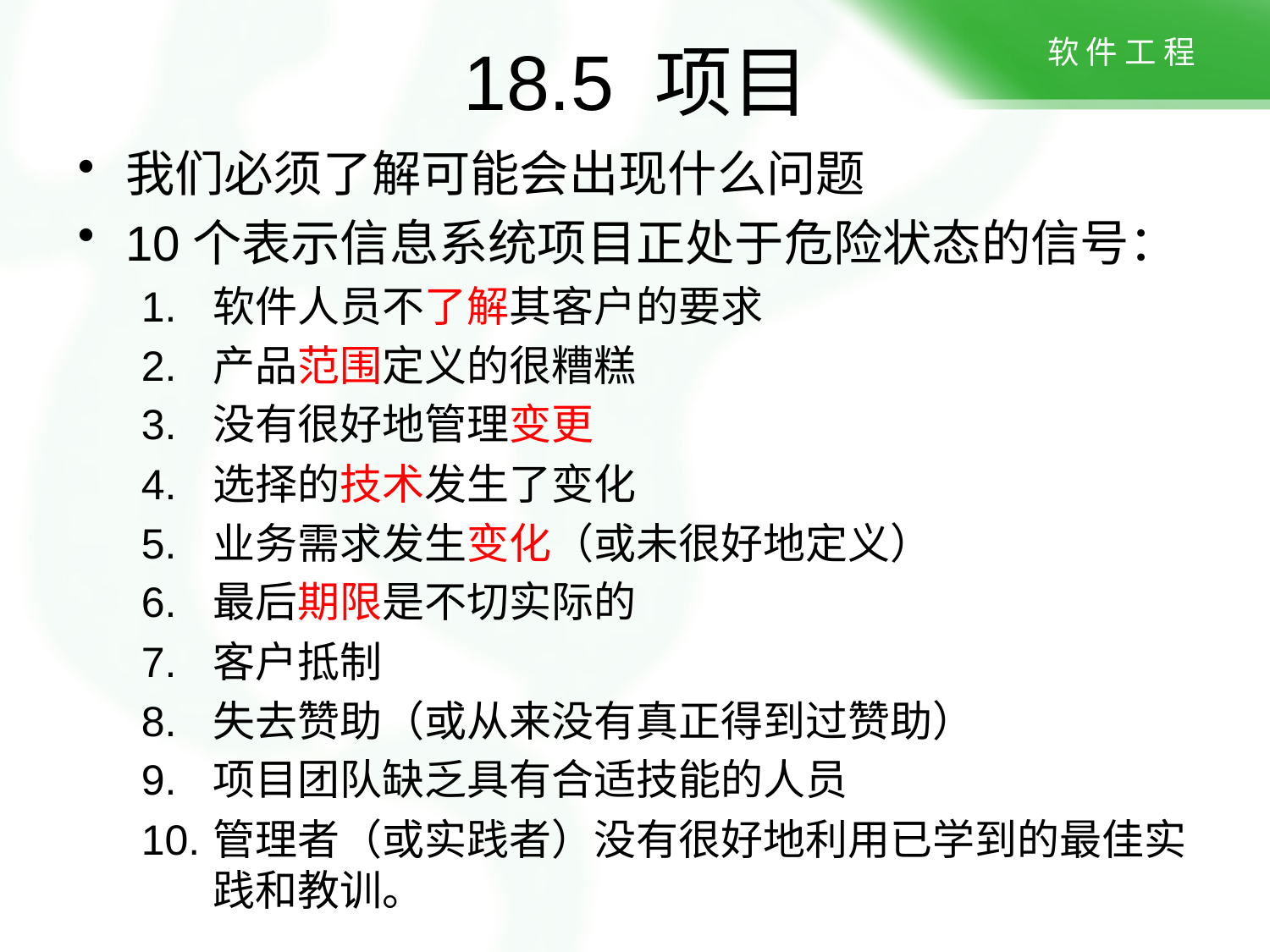

# 18.5 项目
我们必须了解可能会出现什么问题
10个表示信息系统项目正处于危险状态的信号：
软件人员不了解其客户的要求
产品范围定义的很糟糕
没有很好地管理变更
选择的技术发生了变化
业务需求发生变化（或未很好地定义）
最后期限是不切实际的
客户抵制
失去赞助（或从来没有真正得到过赞助）
项目团队缺乏具有合适技能的人员
管理者（或实践者）没有很好地利用已学到的最佳实践和教训。